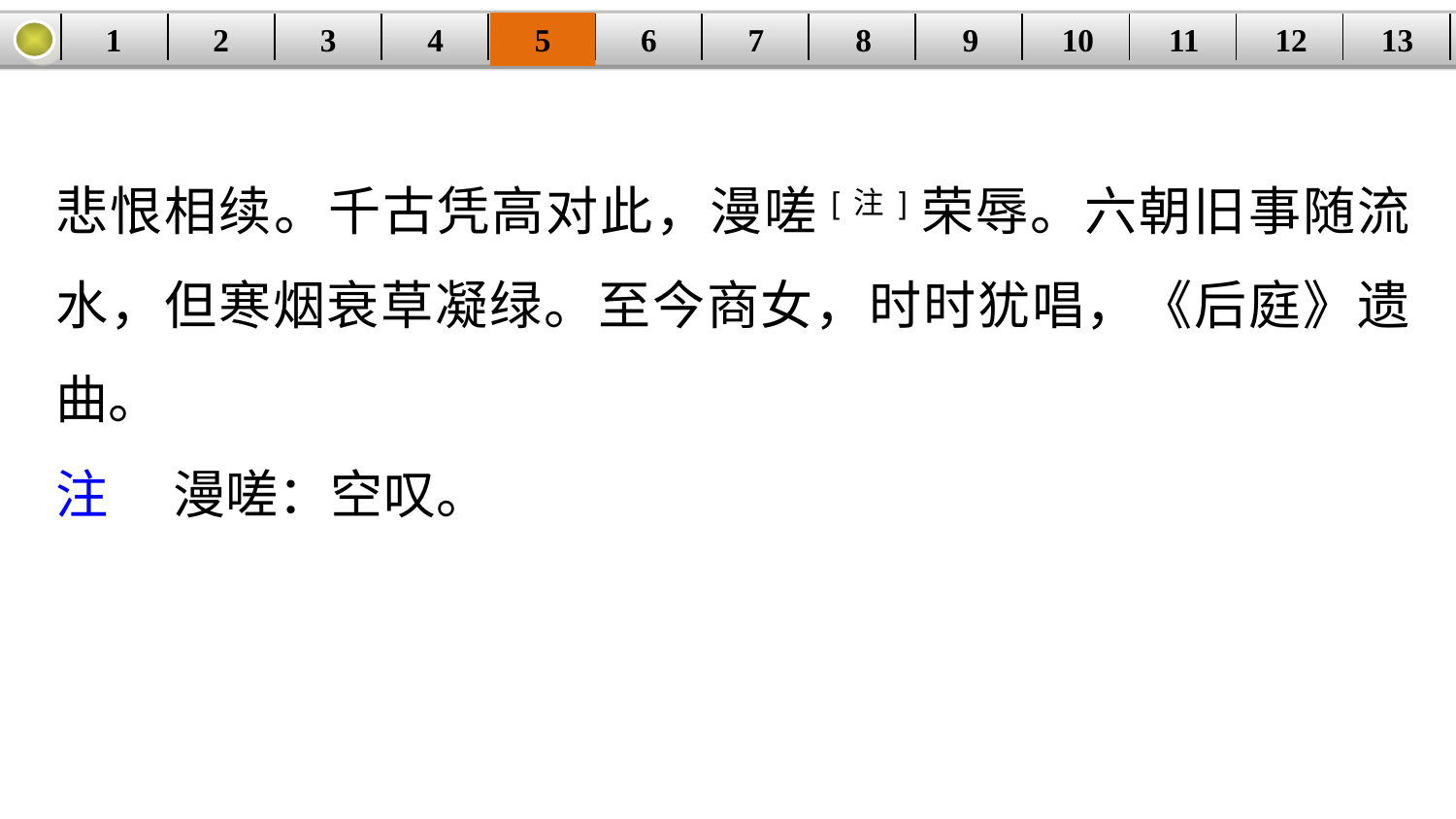

1
2
3
4
5
6
7
8
9
10
11
12
13
|  |  |  |  |  |  |  |  |  |  |  |  |  |
| --- | --- | --- | --- | --- | --- | --- | --- | --- | --- | --- | --- | --- |

悲恨相续。千古凭高对此，漫嗟[注]荣辱。六朝旧事随流水，但寒烟衰草凝绿。至今商女，时时犹唱，《后庭》遗曲。
注 　漫嗟：空叹。